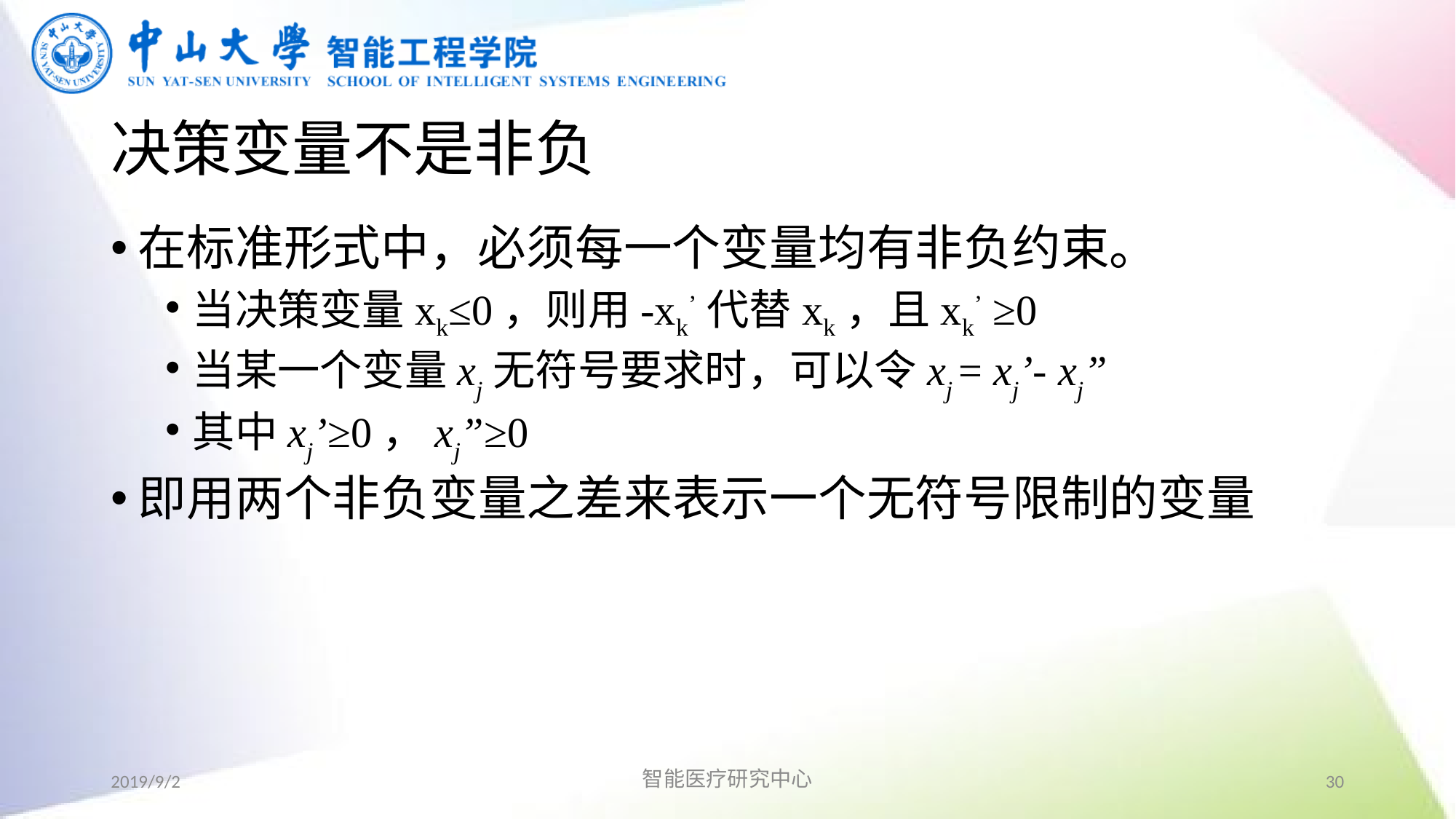

# 决策变量不是非负
在标准形式中，必须每一个变量均有非负约束。
当决策变量xk≤0，则用-xk’代替xk，且xk’ ≥0
当某一个变量xj无符号要求时，可以令xj = xj’- xj”
其中xj’≥0，xj”≥0
即用两个非负变量之差来表示一个无符号限制的变量

2019/9/2
智能医疗研究中心
30